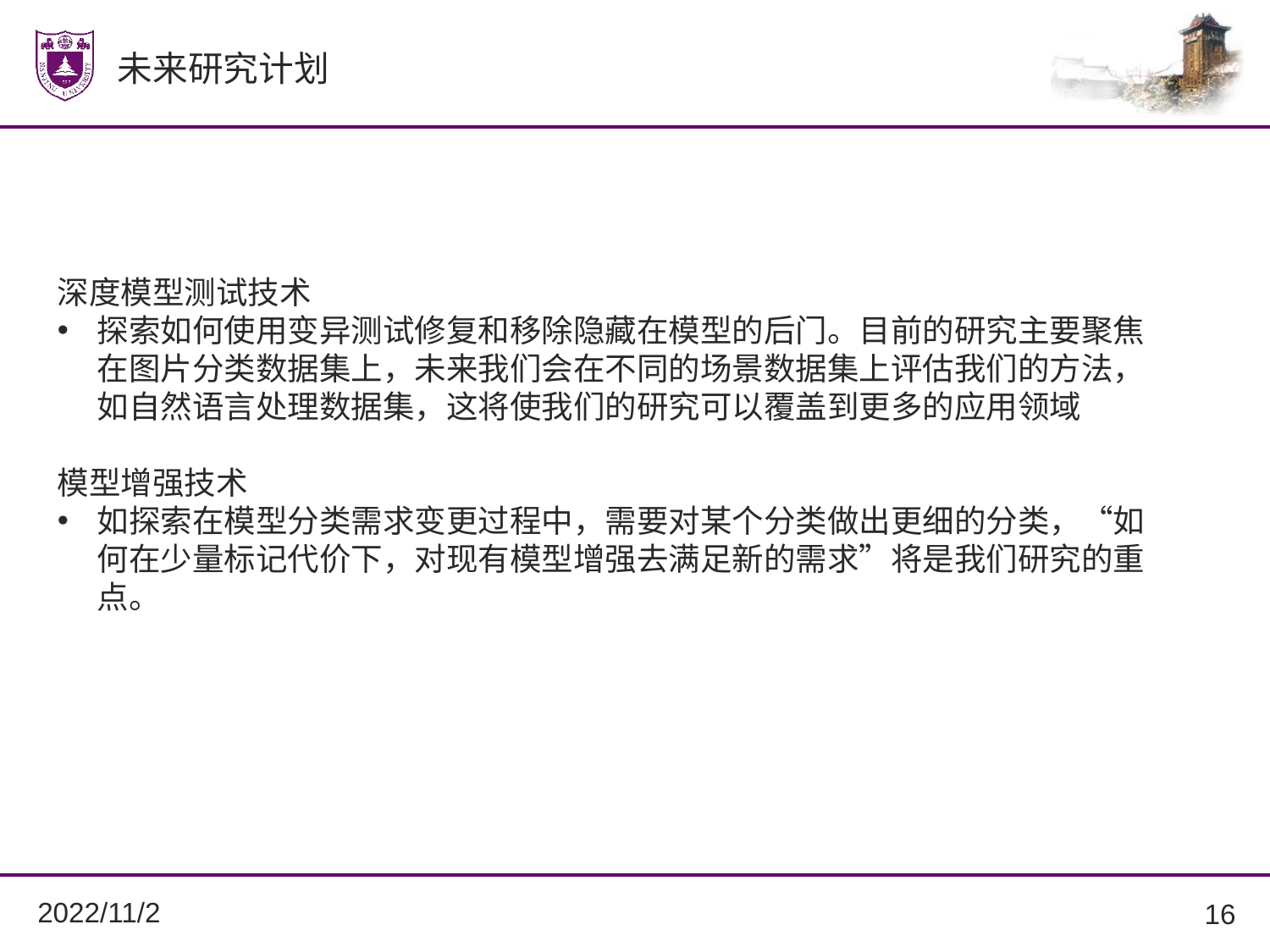

未来研究计划

深度模型测试技术
探索如何使用变异测试修复和移除隐藏在模型的后门。目前的研究主要聚焦在图片分类数据集上，未来我们会在不同的场景数据集上评估我们的方法，如自然语言处理数据集，这将使我们的研究可以覆盖到更多的应用领域

模型增强技术
如探索在模型分类需求变更过程中，需要对某个分类做出更细的分类，“如何在少量标记代价下，对现有模型增强去满足新的需求”将是我们研究的重点。